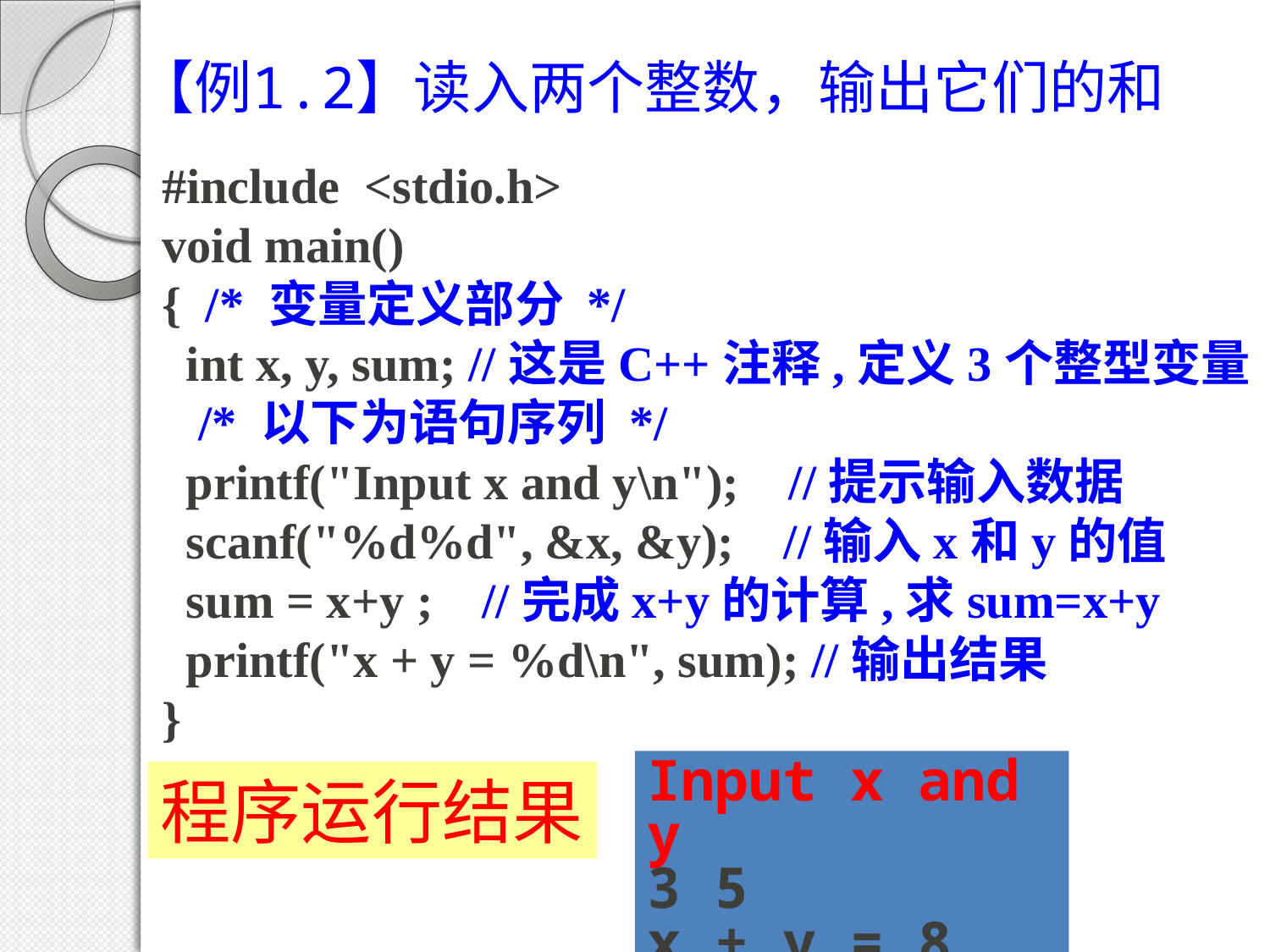

# 【例1.2】读入两个整数，输出它们的和
#include  <stdio.h>
void main()
{  /* 变量定义部分 */
  int x, y, sum; //这是C++注释,定义3个整型变量
   /* 以下为语句序列 */
  printf("Input x and y\n");    //提示输入数据
  scanf("%d%d", &x, &y);    //输入x和y的值
  sum = x+y ;    //完成x+y的计算,求sum=x+y
  printf("x + y = %d\n", sum); //输出结果
}
Input x and y
3 5
x + y = 8
程序运行结果
44